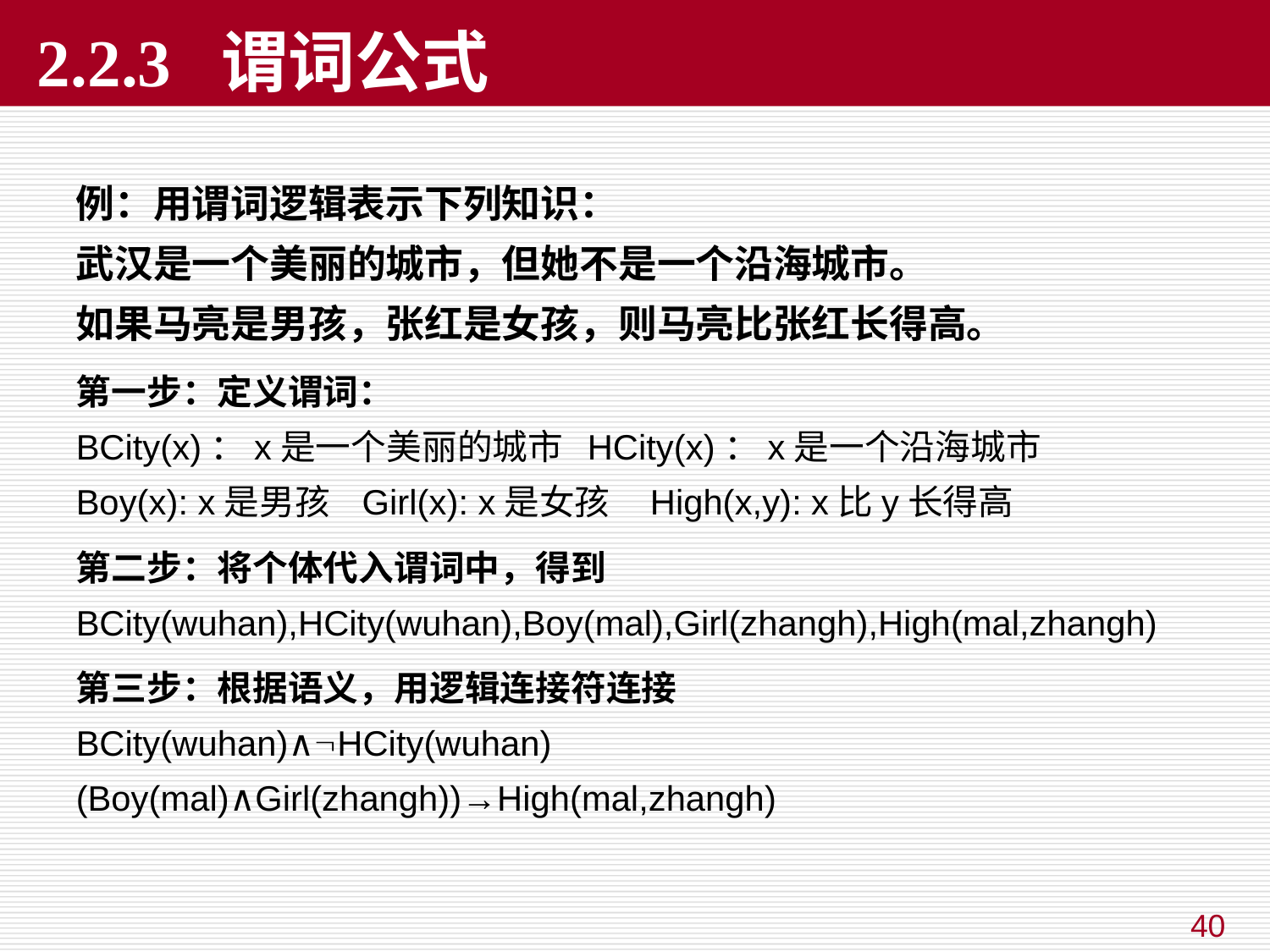

# 2.2.3  谓词公式
例：用谓词逻辑表示下列知识：
武汉是一个美丽的城市，但她不是一个沿海城市。
如果马亮是男孩，张红是女孩，则马亮比张红长得高。
第一步：定义谓词：
BCity(x)：x是一个美丽的城市  HCity(x)：x是一个沿海城市
Boy(x): x是男孩   Girl(x): x是女孩    High(x,y): x比y长得高
第二步：将个体代入谓词中，得到
BCity(wuhan),HCity(wuhan),Boy(mal),Girl(zhangh),High(mal,zhangh)
第三步：根据语义，用逻辑连接符连接
BCity(wuhan)∧¬HCity(wuhan)
(Boy(mal)∧Girl(zhangh))→High(mal,zhangh)

40